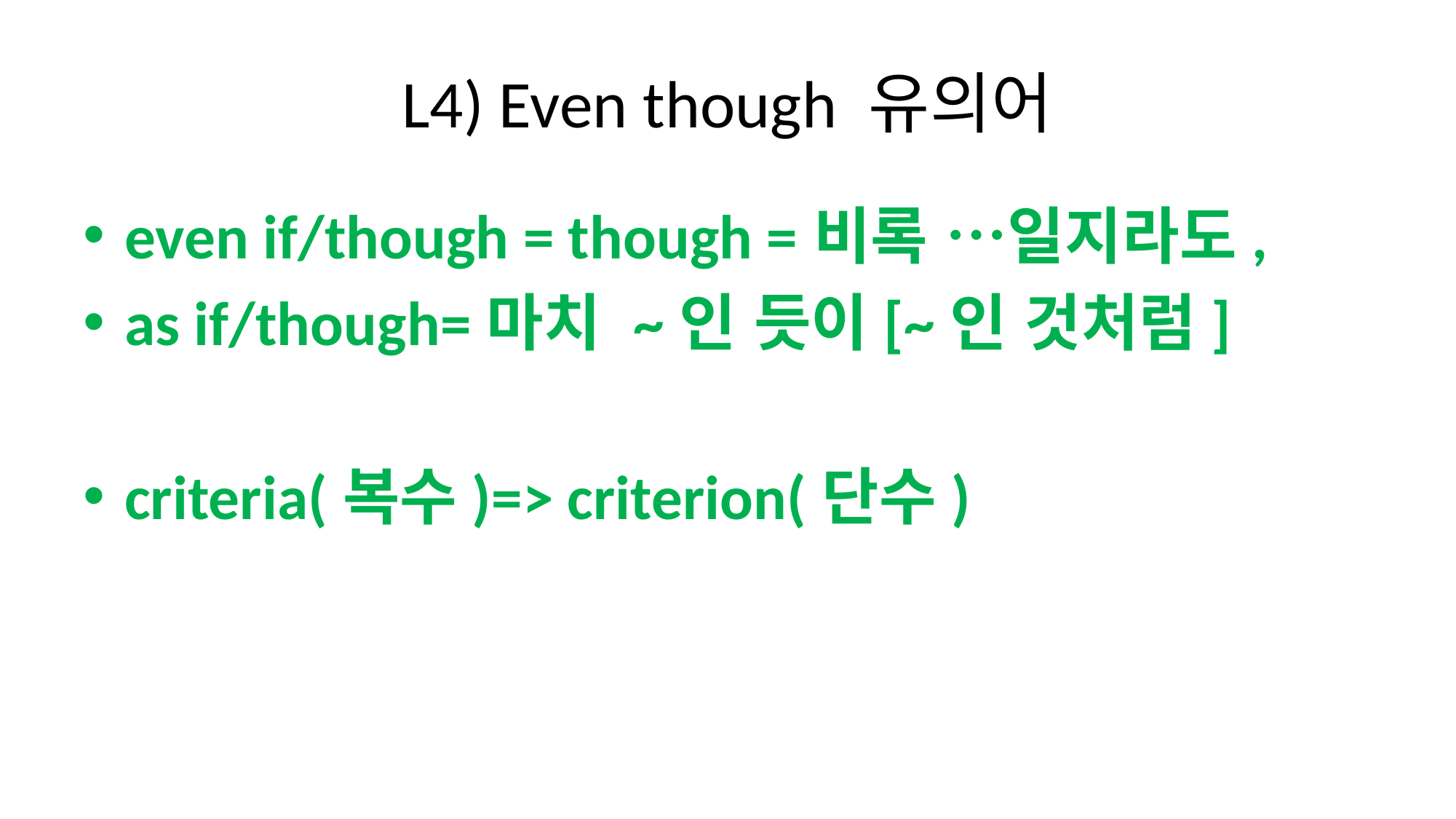

# L4) Even though 유의어
even if/though = though =비록 …일지라도,
as if/though=마치 ~인 듯이[~인 것처럼]

criteria(복수)=> criterion(단수)